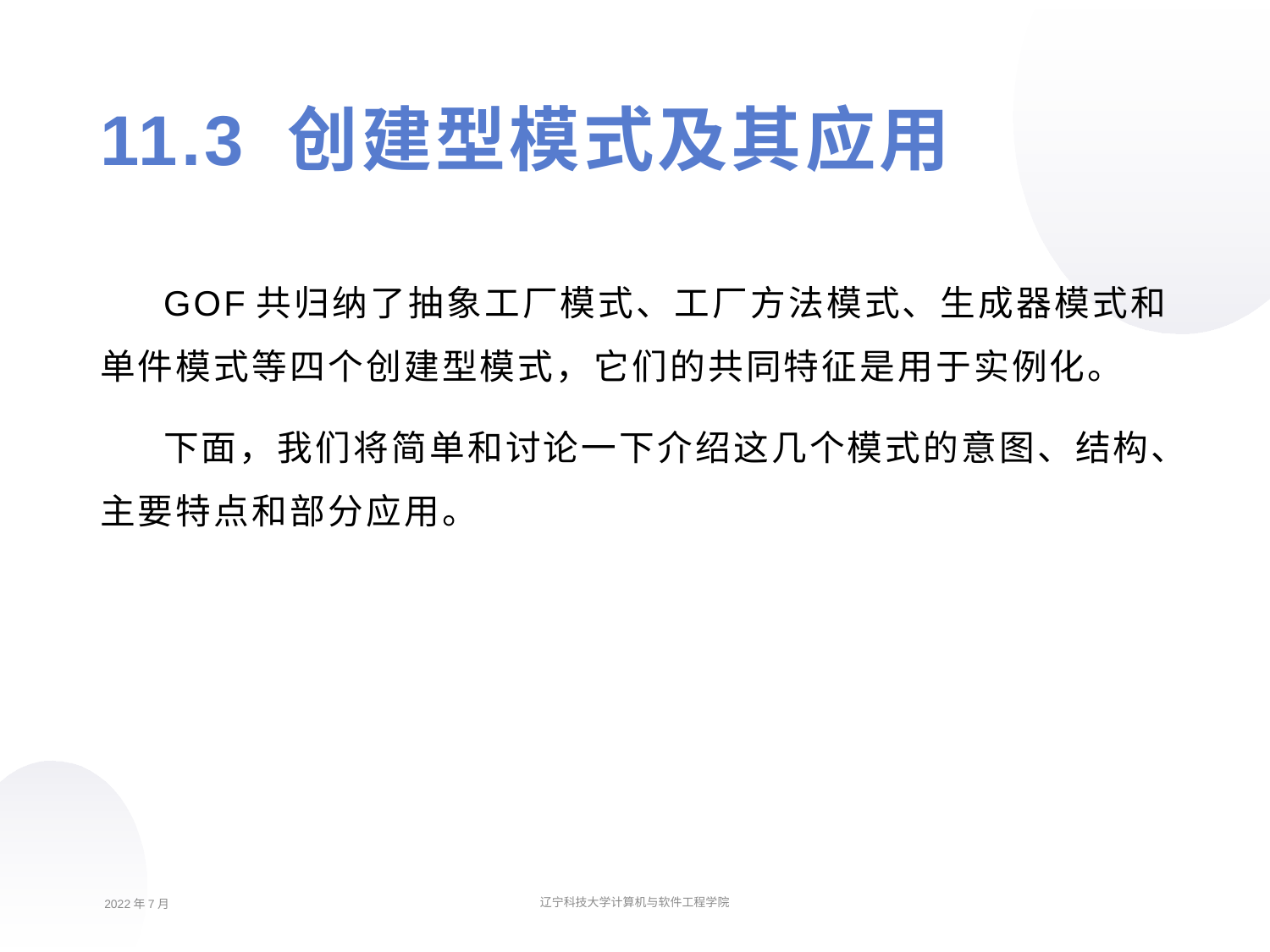

11.3 创建型模式及其应用
GOF共归纳了抽象工厂模式、工厂方法模式、生成器模式和单件模式等四个创建型模式，它们的共同特征是用于实例化。
下面，我们将简单和讨论一下介绍这几个模式的意图、结构、主要特点和部分应用。

2022年7月
辽宁科技大学计算机与软件工程学院
40